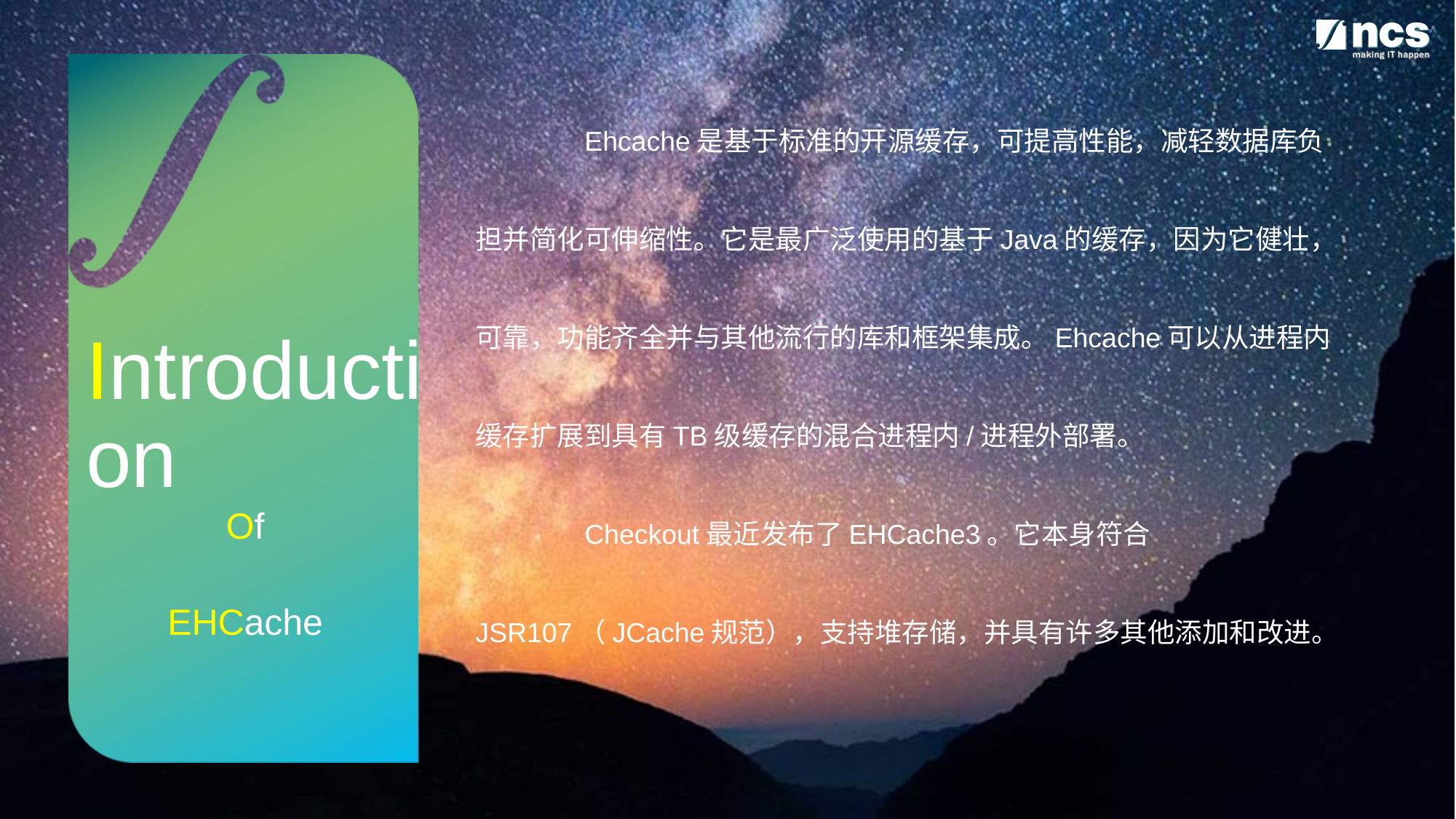

Ehcache是​​基于标准的开源缓存，可提高性能，减轻数据库负担并简化可伸缩性。它是最广泛使用的基于Java的缓存，因为它健壮，可靠，功能齐全并与其他流行的库和框架集成。Ehcache可以从进程内缓存扩展到具有TB级缓存的混合进程内/进程外部署。
	Checkout最近发布了EHCache3。它本身符合JSR107（JCache规范），支持堆存储，并具有许多其他添加和改进。

# Introduction
Of

EHCache